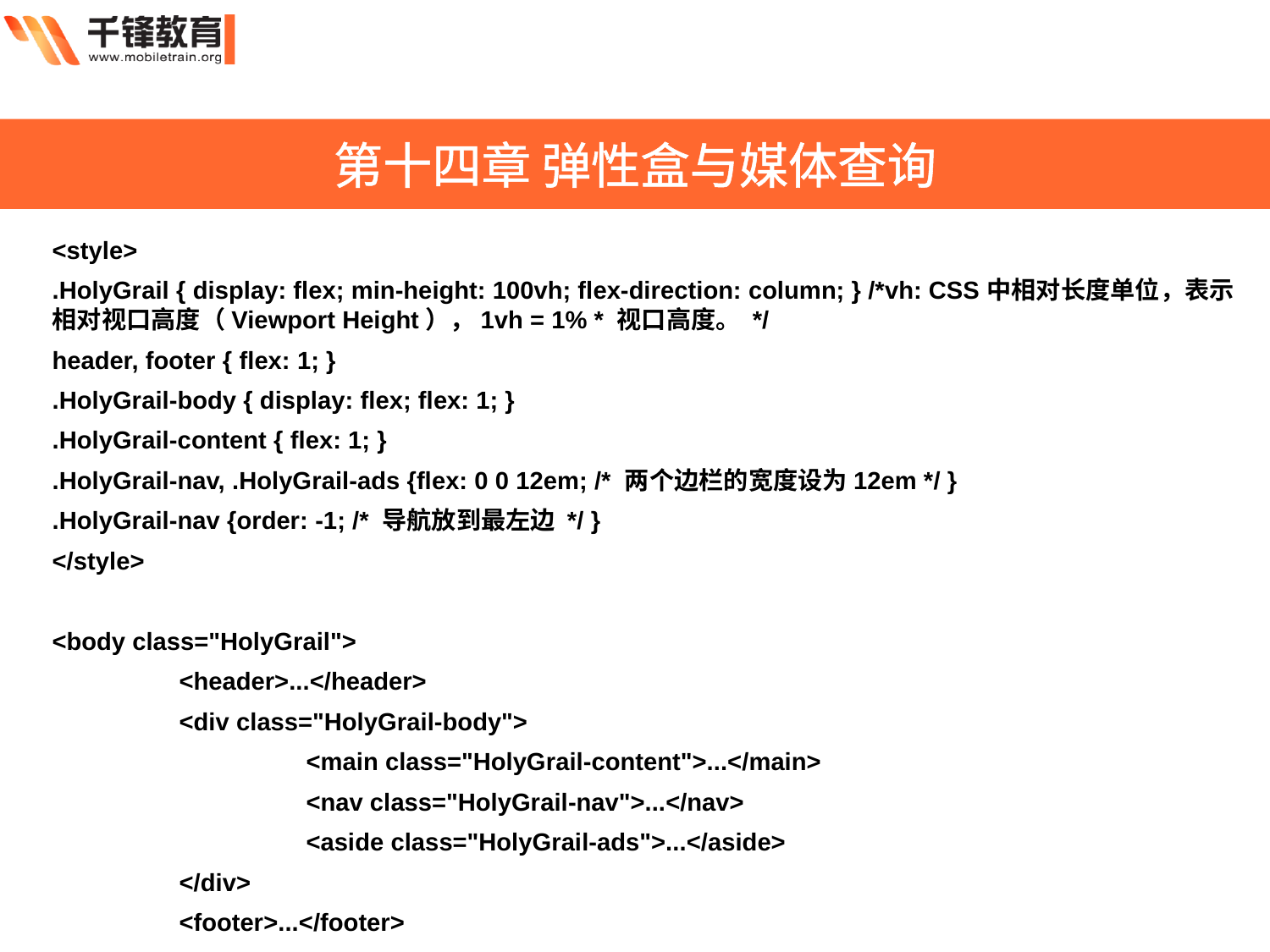

第十四章 弹性盒与媒体查询
<style>
.HolyGrail { display: flex; min-height: 100vh; flex-direction: column; } /*vh: CSS中相对长度单位，表示相对视口高度（Viewport Height），1vh = 1% * 视口高度。 */
header, footer { flex: 1; }
.HolyGrail-body { display: flex; flex: 1; }
.HolyGrail-content { flex: 1; }
.HolyGrail-nav, .HolyGrail-ads {flex: 0 0 12em; /* 两个边栏的宽度设为12em */ }
.HolyGrail-nav {order: -1; /* 导航放到最左边 */ }
</style>

<body class="HolyGrail">
	<header>...</header>
	<div class="HolyGrail-body">
		<main class="HolyGrail-content">...</main>
		<nav class="HolyGrail-nav">...</nav>
		<aside class="HolyGrail-ads">...</aside>
	</div>
	<footer>...</footer>
</body>